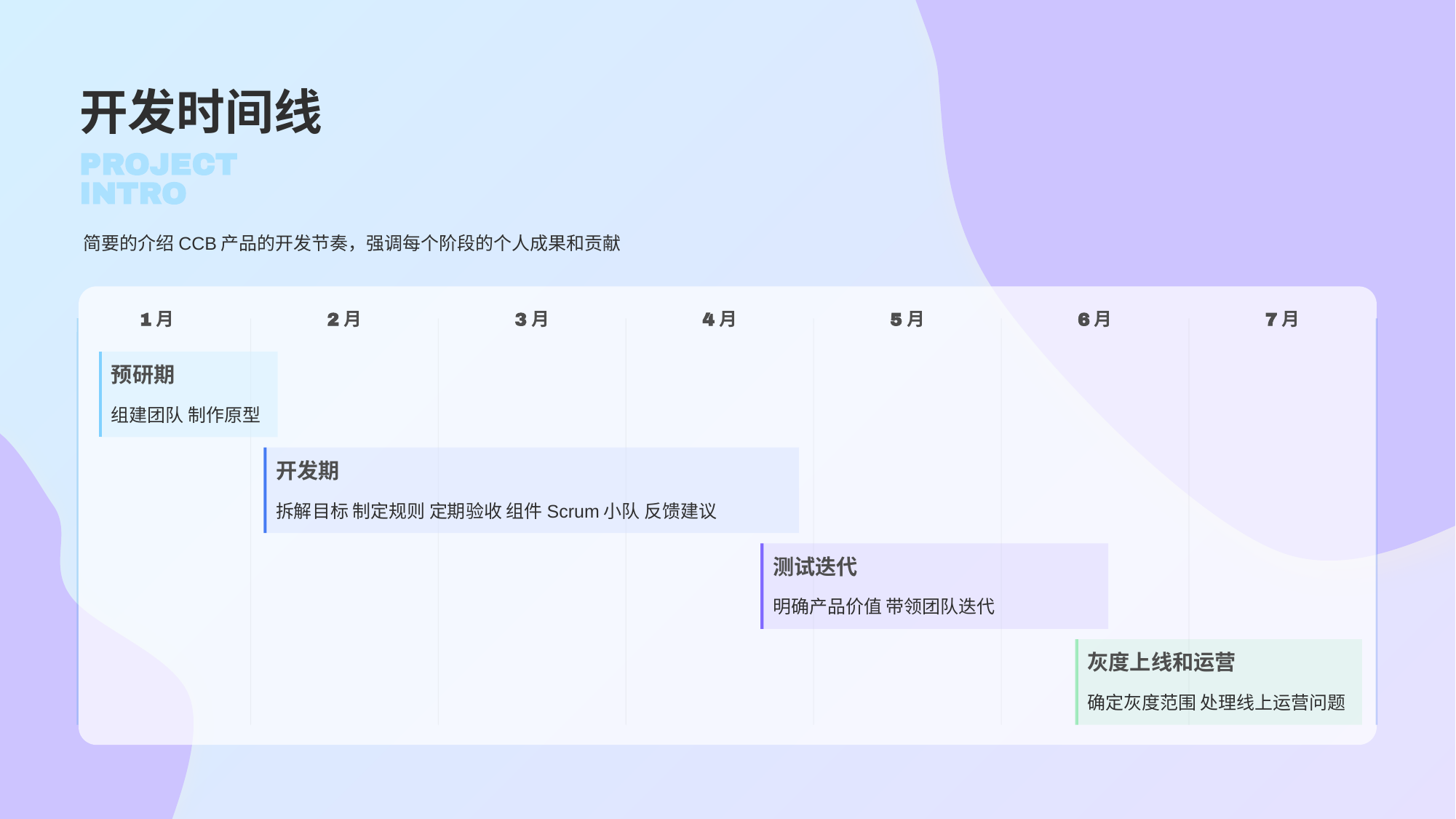

# 开发时间线
PROJECT INTRO
简要的介绍CCB产品的开发节奏，强调每个阶段的个人成果和贡献

1月
2月
3月
4月
5月
6月
7月

预研期
组建团队 制作原型

开发期
拆解目标 制定规则 定期验收 组件Scrum小队 反馈建议

测试迭代
明确产品价值 带领团队迭代

灰度上线和运营
确定灰度范围 处理线上运营问题